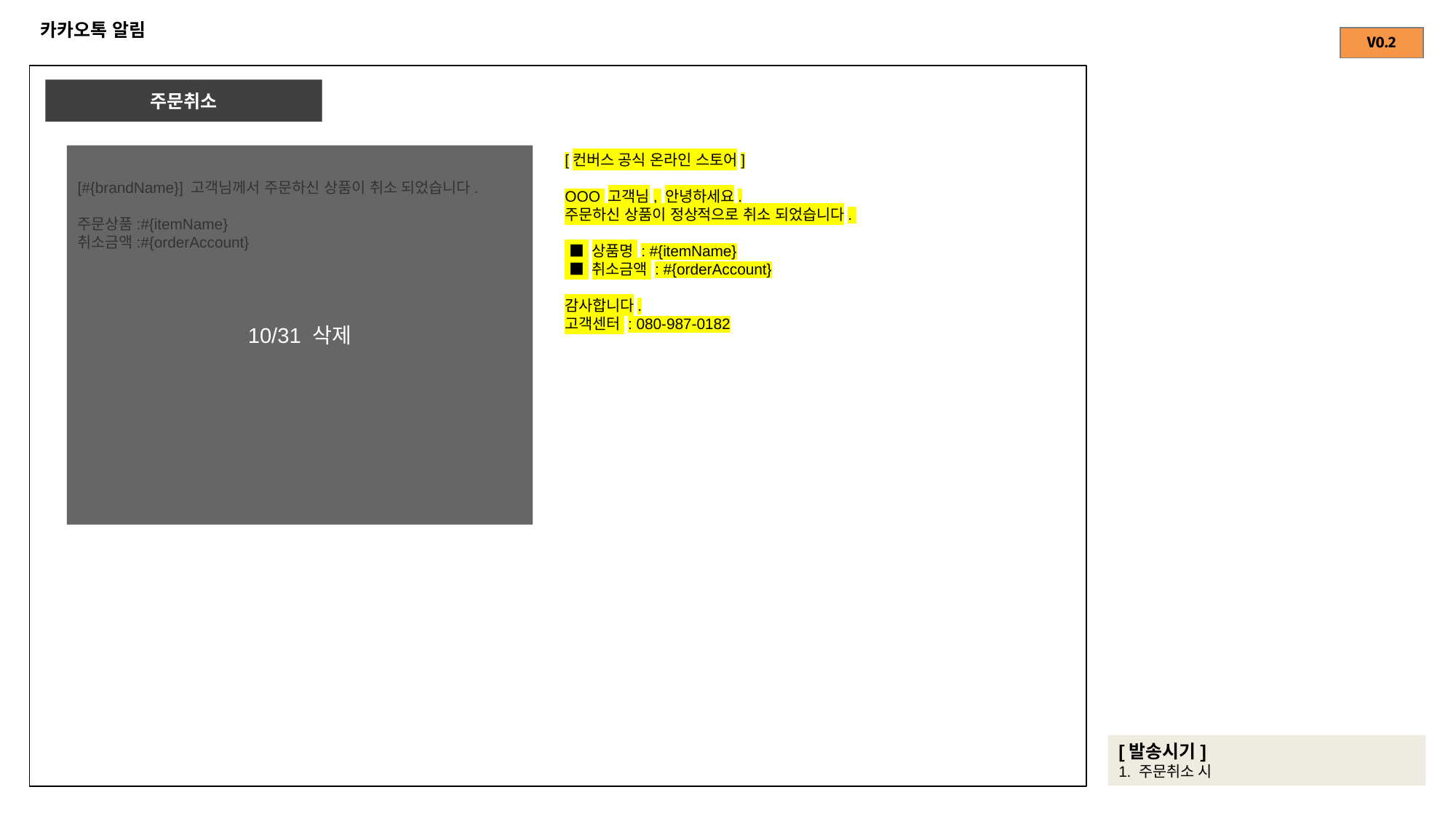

# 카카오톡 알림
| V0.2 |
| --- |

주문취소
10/31 삭제
[컨버스 공식 온라인 스토어]

OOO 고객님, 안녕하세요.
주문하신 상품이 정상적으로 취소 되었습니다.

 ■ 상품명 : #{itemName}
 ■ 취소금액 : #{orderAccount}

감사합니다.
고객센터 : 080-987-0182
[#{brandName}] 고객님께서 주문하신 상품이 취소 되었습니다.

주문상품:#{itemName}
취소금액:#{orderAccount}
[발송시기]
1. 주문취소 시